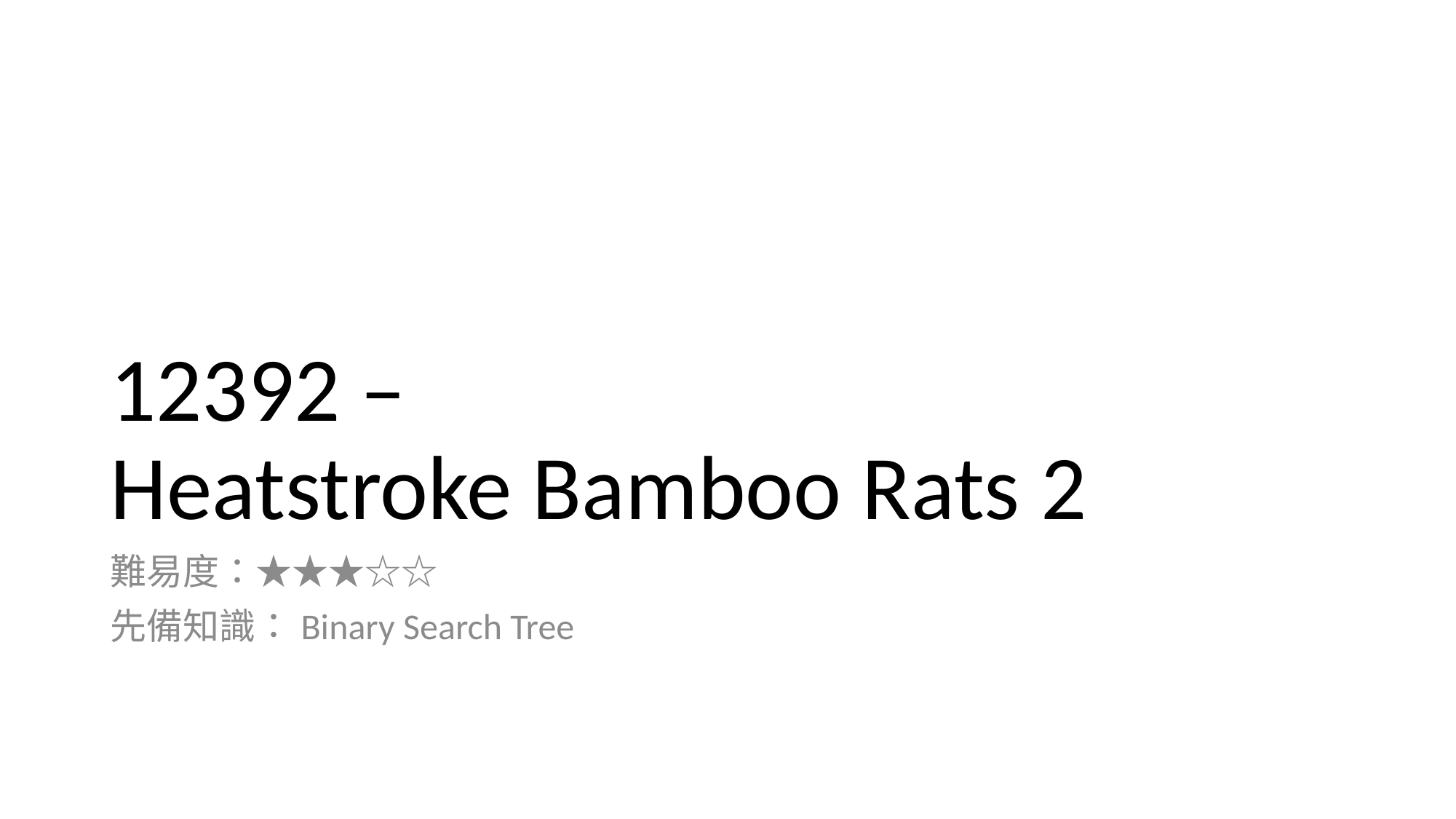

# 12392 – Heatstroke Bamboo Rats 2
難易度：★★★☆☆
先備知識：Binary Search Tree